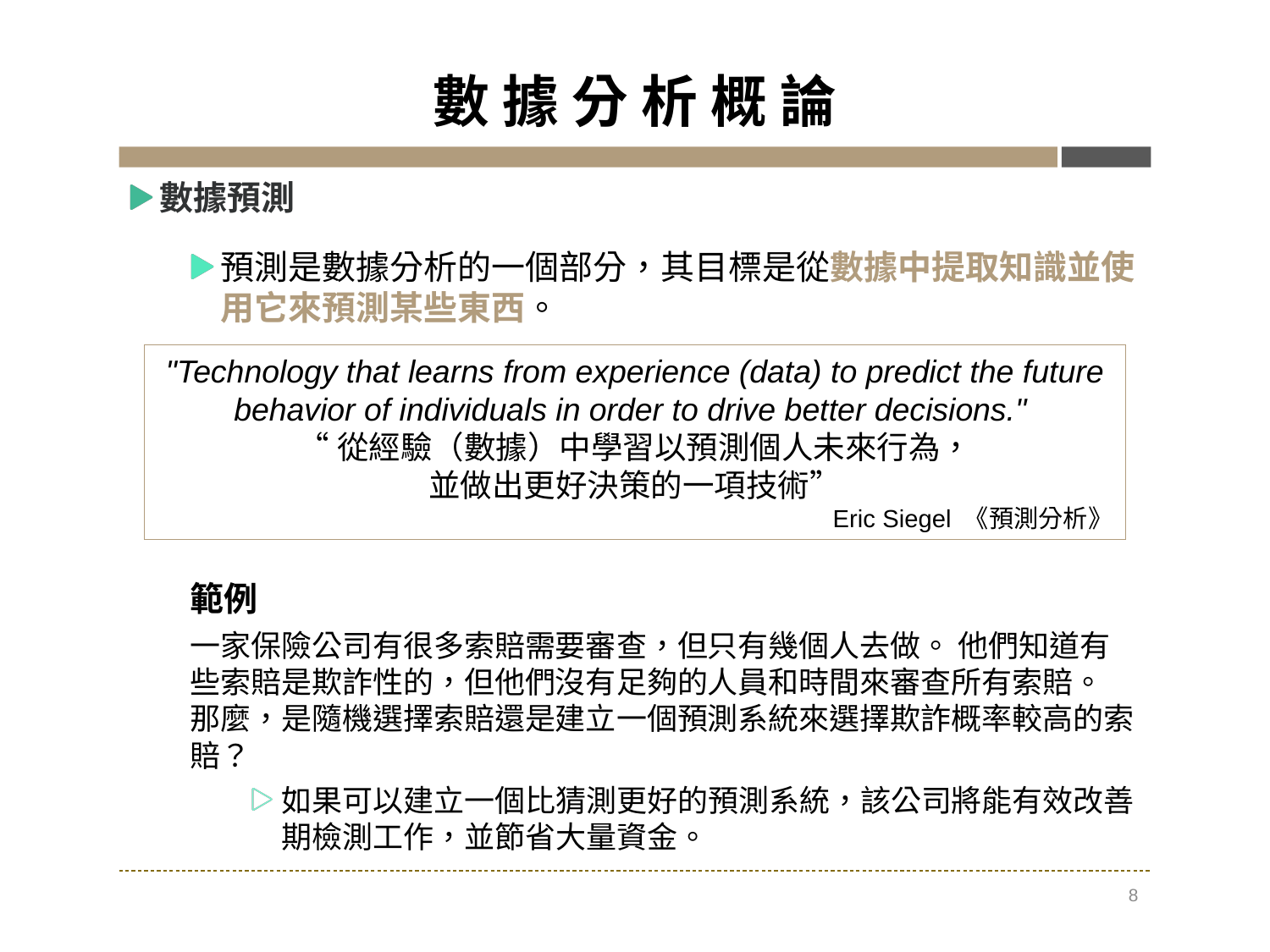

# 數 據 分 析 概 論
數據預測
預測是數據分析的一個部分，其目標是從數據中提取知識並使用它來預測某些東西。

範例
一家保險公司有很多索賠需要審查，但只有幾個人去做。 他們知道有些索賠是欺詐性的，但他們沒有足夠的人員和時間來審查所有索賠。 那麼，是隨機選擇索賠還是建立一個預測系統來選擇欺詐概率較高的索賠？
如果可以建立一個比猜測更好的預測系統，該公司將能有效改善期檢測工作，並節省大量資金。
"Technology that learns from experience (data) to predict the future behavior of individuals in order to drive better decisions."
“從經驗（數據）中學習以預測個人未來行為，
並做出更好決策的一項技術”
Eric Siegel 《預測分析》
8